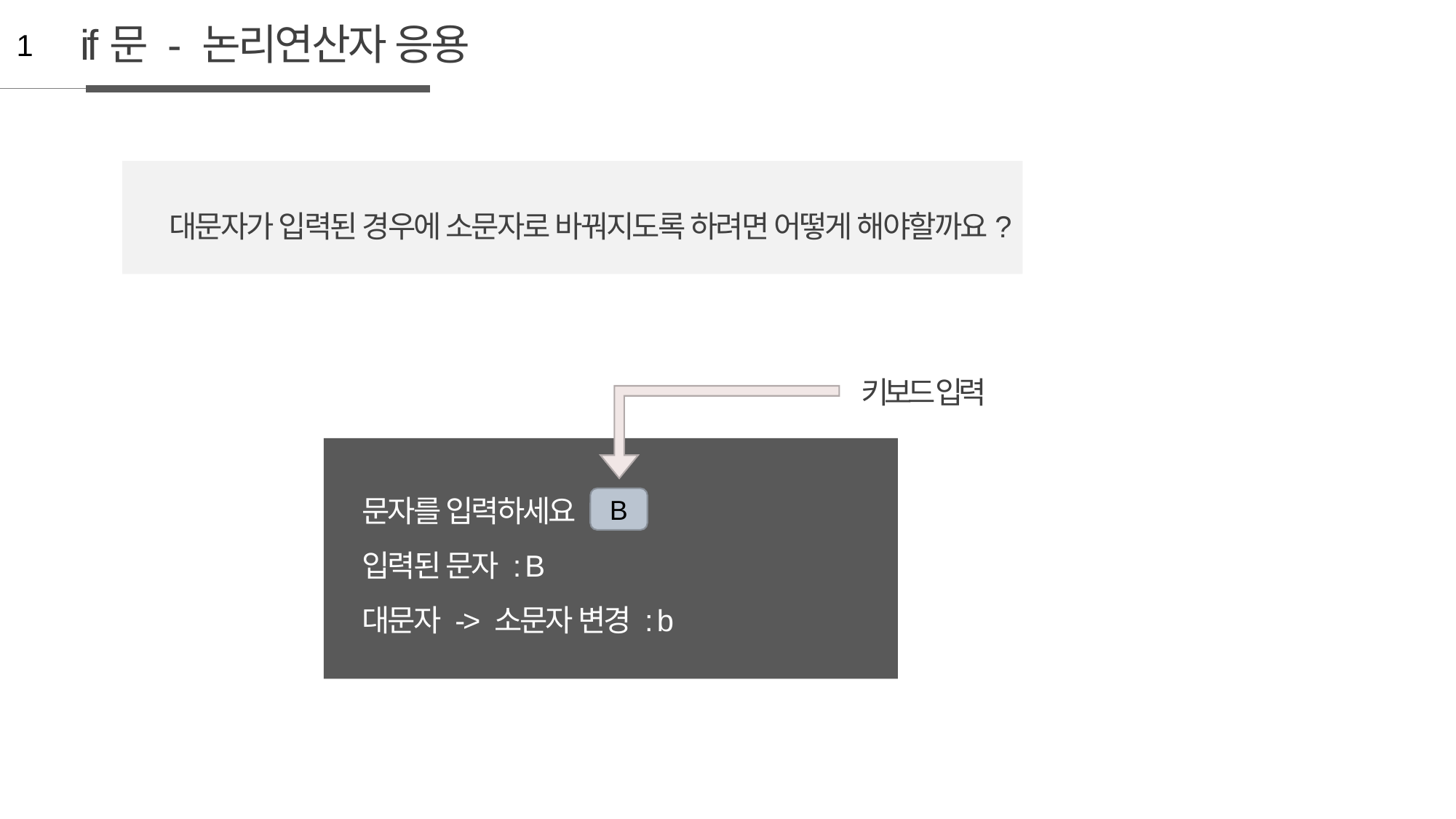

if문 - 논리연산자 응용
1

대문자가 입력된 경우에 소문자로 바꿔지도록 하려면 어떻게 해야할까요?
키보드 입력

문자를 입력하세요 :
입력된 문자 : B
대문자 -> 소문자 변경 : b
B